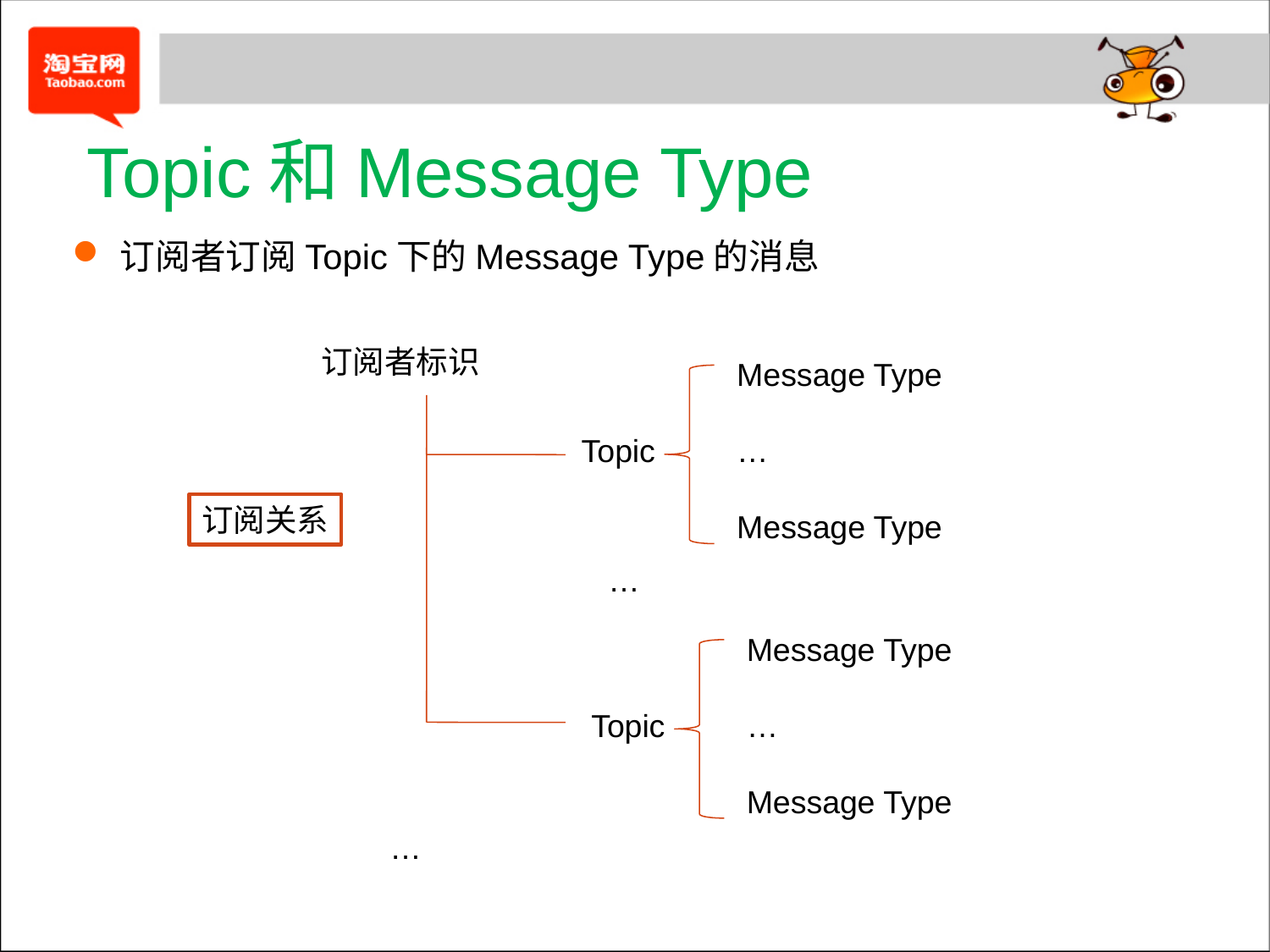

# Topic和Message Type
订阅者订阅Topic下的Message Type的消息
订阅者标识
Message Type

…

Message Type

Topic
订阅关系
…
Message Type

…

Message Type

Topic
…